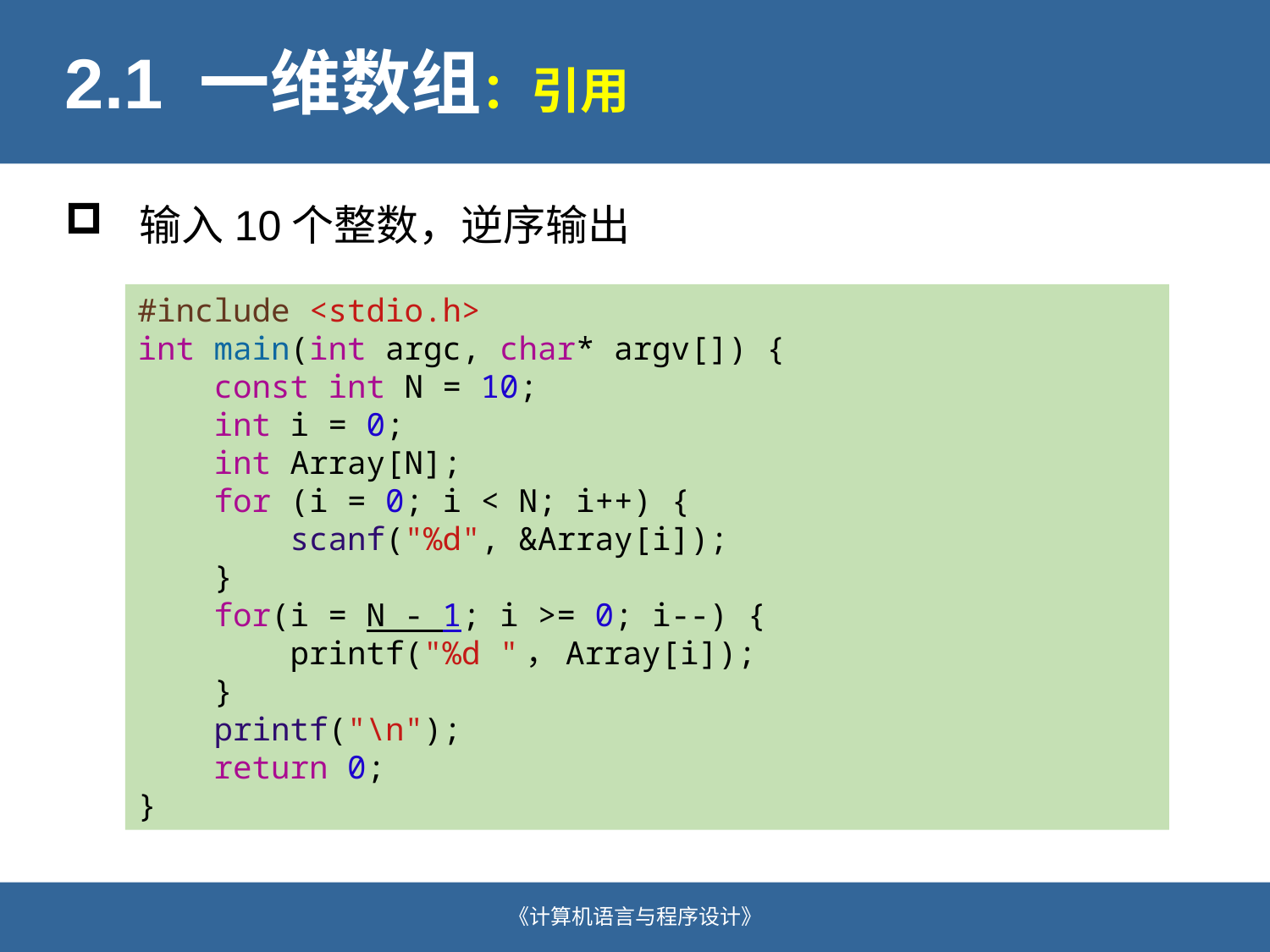

# 2.1 一维数组：引用
输入10个整数，逆序输出
#include <stdio.h>
int main(int argc, char* argv[]) {
    const int N = 10;
    int i = 0;
    int Array[N];
    for (i = 0; i < N; i++) {
        scanf("%d", &Array[i]);
    }
    for(i = N - 1; i >= 0; i--) {
        printf("%d "，Array[i]);
    }
    printf("\n");
    return 0;
}

《计算机语言与程序设计》
26